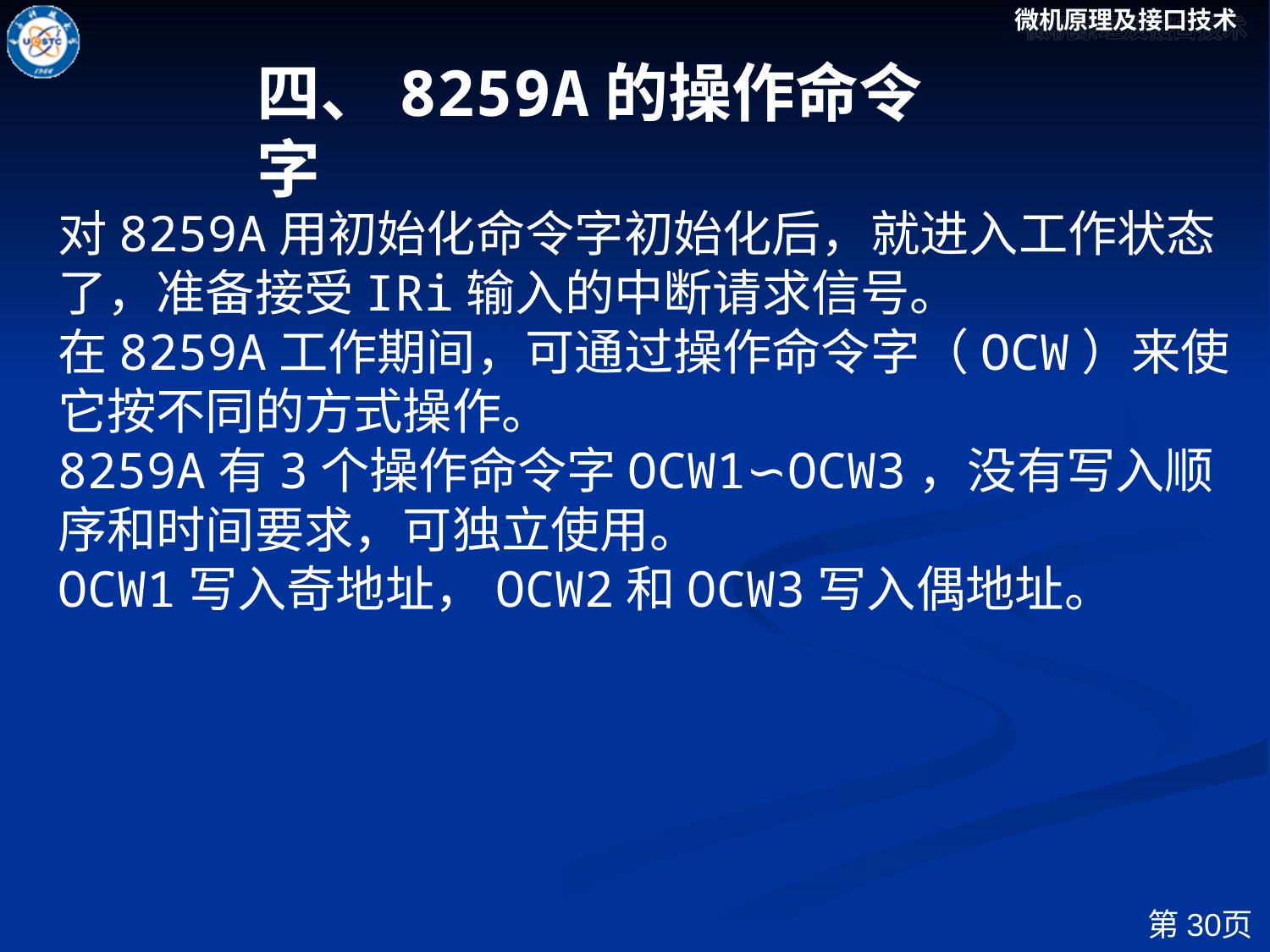

四、8259A的操作命令字

对8259A用初始化命令字初始化后，就进入工作状态了，准备接受IRi输入的中断请求信号。
在8259A工作期间，可通过操作命令字（OCW）来使它按不同的方式操作。
8259A有3个操作命令字OCW1∽OCW3，没有写入顺序和时间要求，可独立使用。
OCW1写入奇地址，OCW2和OCW3写入偶地址。